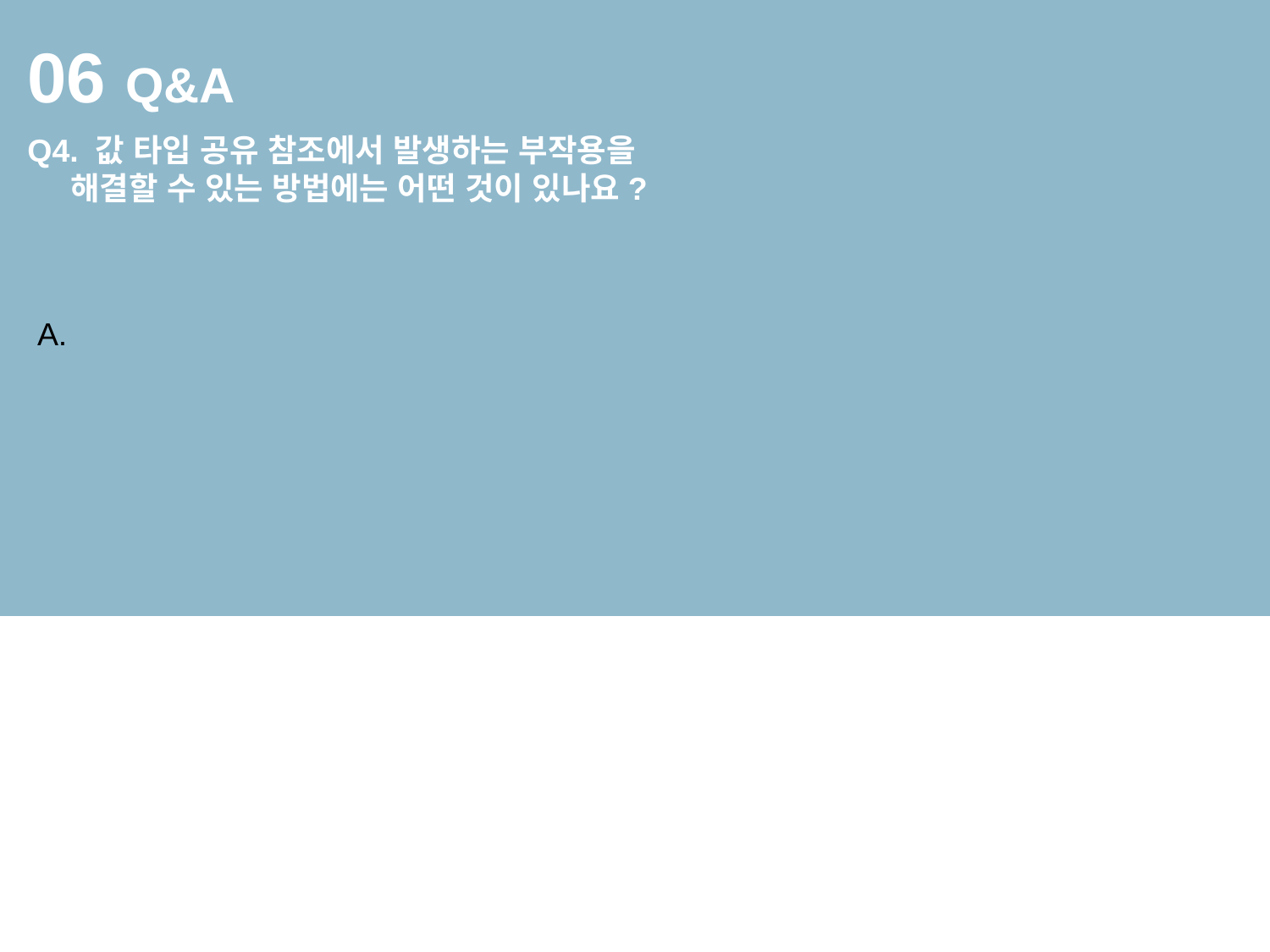

06 Q&A
Q4. 값 타입 공유 참조에서 발생하는 부작용을
    해결할 수 있는 방법에는 어떤 것이 있나요?
A.